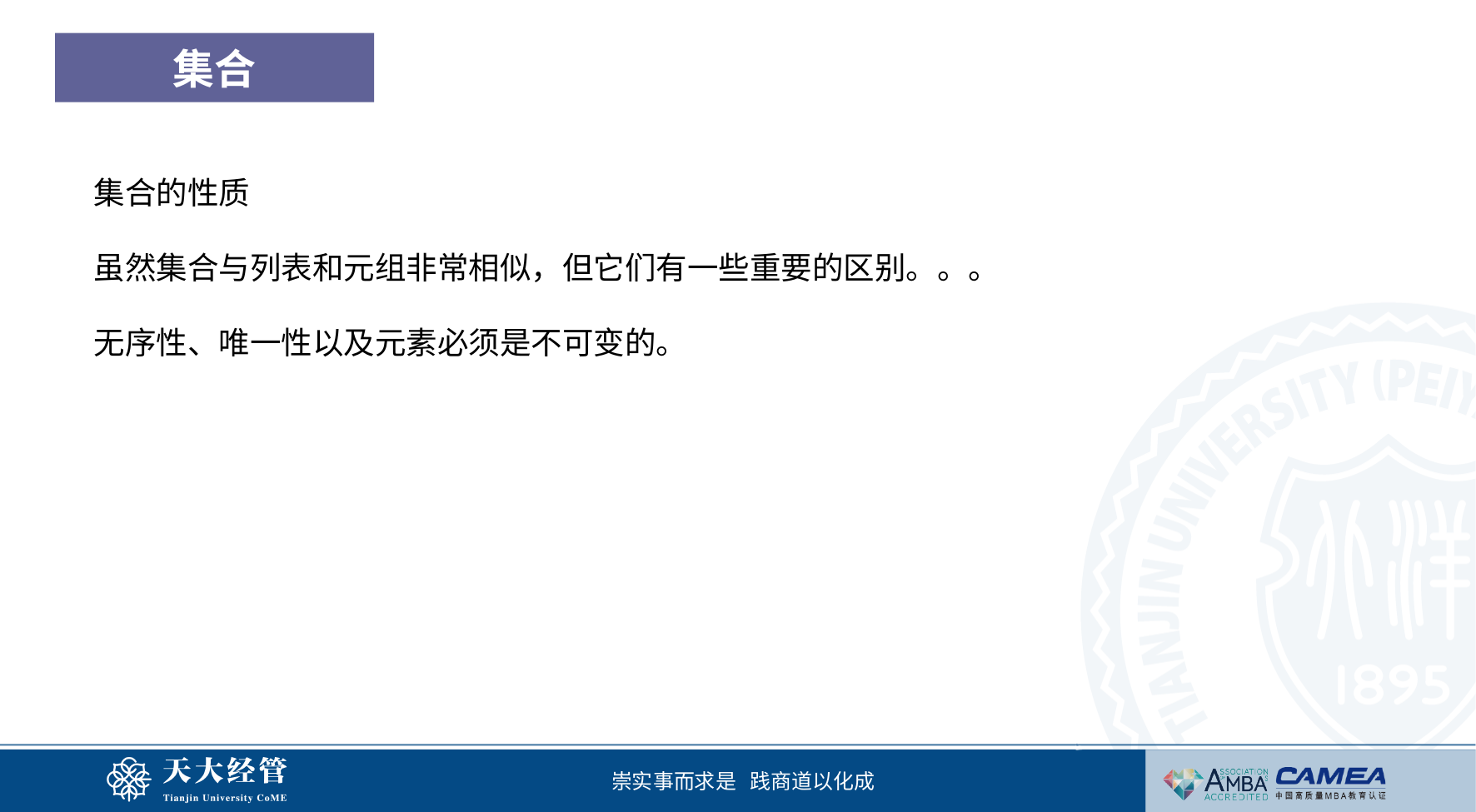

集合
集合的性质

虽然集合与列表和元组非常相似，但它们有一些重要的区别。。。

无序性、唯一性以及元素必须是不可变的。